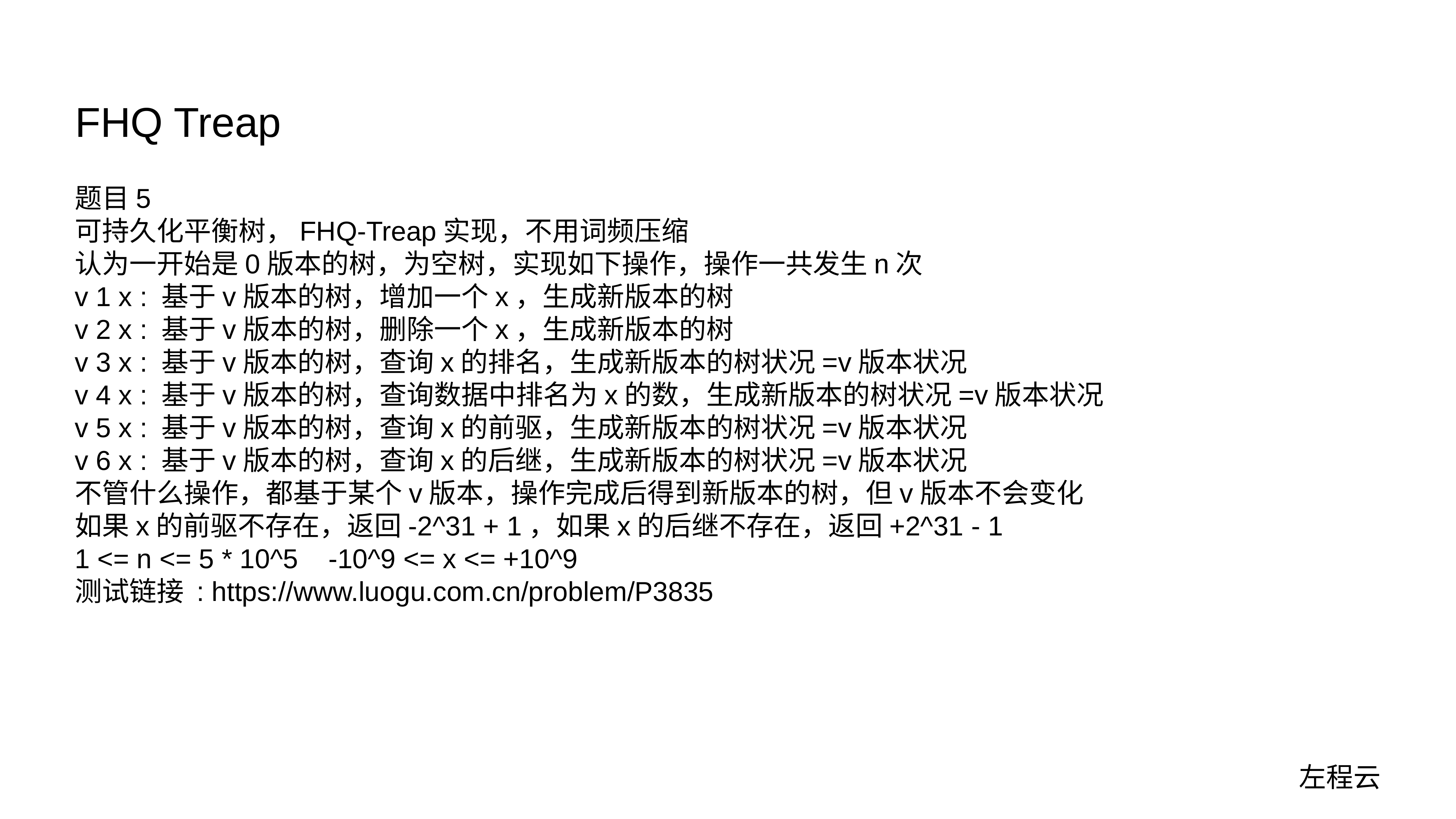

# FHQ Treap
题目5
可持久化平衡树，FHQ-Treap实现，不用词频压缩
认为一开始是0版本的树，为空树，实现如下操作，操作一共发生n次
v 1 x : 基于v版本的树，增加一个x，生成新版本的树
v 2 x : 基于v版本的树，删除一个x，生成新版本的树
v 3 x : 基于v版本的树，查询x的排名，生成新版本的树状况=v版本状况
v 4 x : 基于v版本的树，查询数据中排名为x的数，生成新版本的树状况=v版本状况
v 5 x : 基于v版本的树，查询x的前驱，生成新版本的树状况=v版本状况
v 6 x : 基于v版本的树，查询x的后继，生成新版本的树状况=v版本状况
不管什么操作，都基于某个v版本，操作完成后得到新版本的树，但v版本不会变化
如果x的前驱不存在，返回-2^31 + 1，如果x的后继不存在，返回+2^31 - 1
1 <= n <= 5 * 10^5    -10^9 <= x <= +10^9
测试链接 : https://www.luogu.com.cn/problem/P3835
左程云